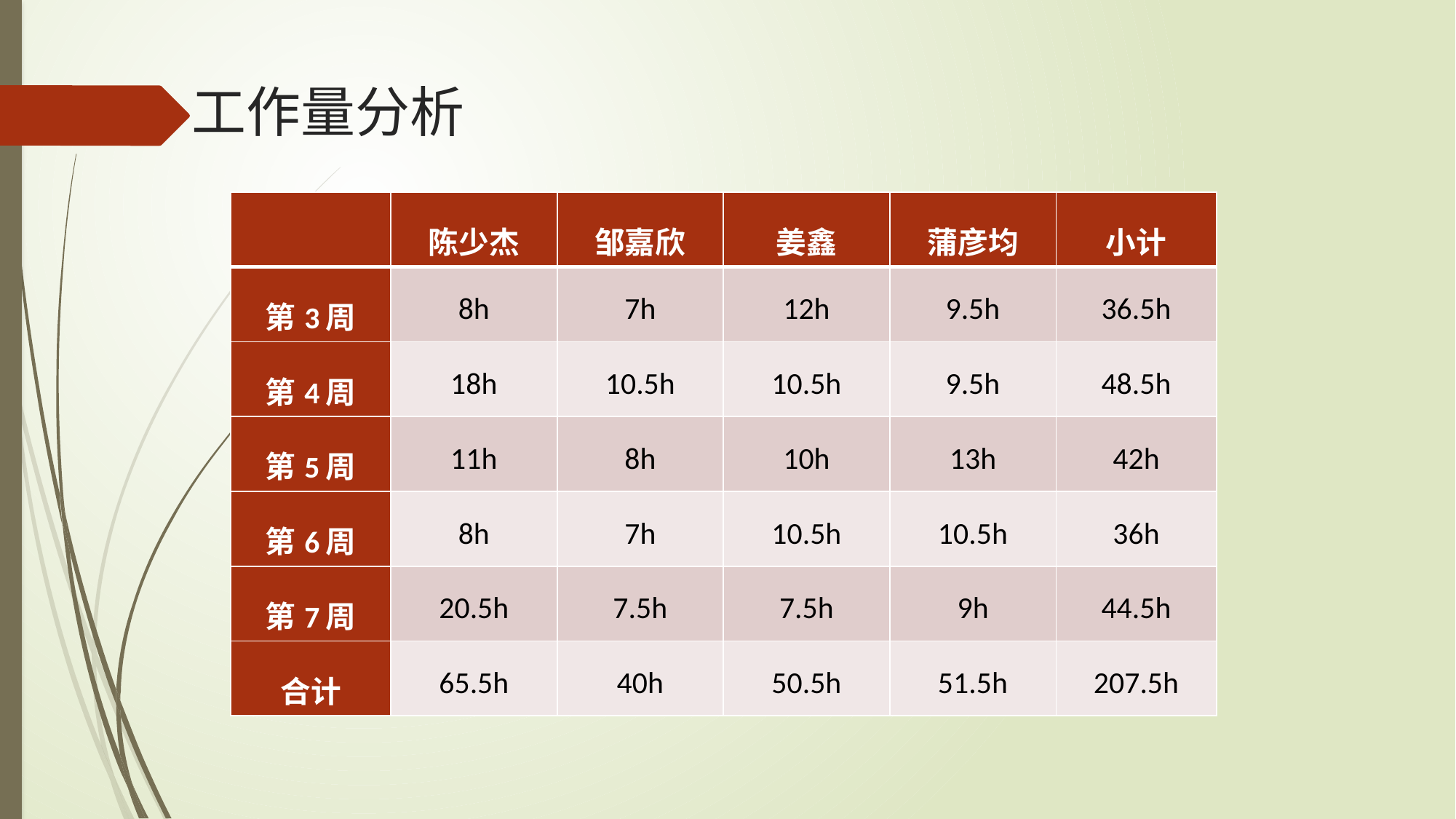

# 工作量分析
|  | 陈少杰 | 邹嘉欣 | 姜鑫 | 蒲彦均 | 小计 |
| --- | --- | --- | --- | --- | --- |
| 第3周 | 8h | 7h | 12h | 9.5h | 36.5h |
| 第4周 | 18h | 10.5h | 10.5h | 9.5h | 48.5h |
| 第5周 | 11h | 8h | 10h | 13h | 42h |
| 第6周 | 8h | 7h | 10.5h | 10.5h | 36h |
| 第7周 | 20.5h | 7.5h | 7.5h | 9h | 44.5h |
| 合计 | 65.5h | 40h | 50.5h | 51.5h | 207.5h |